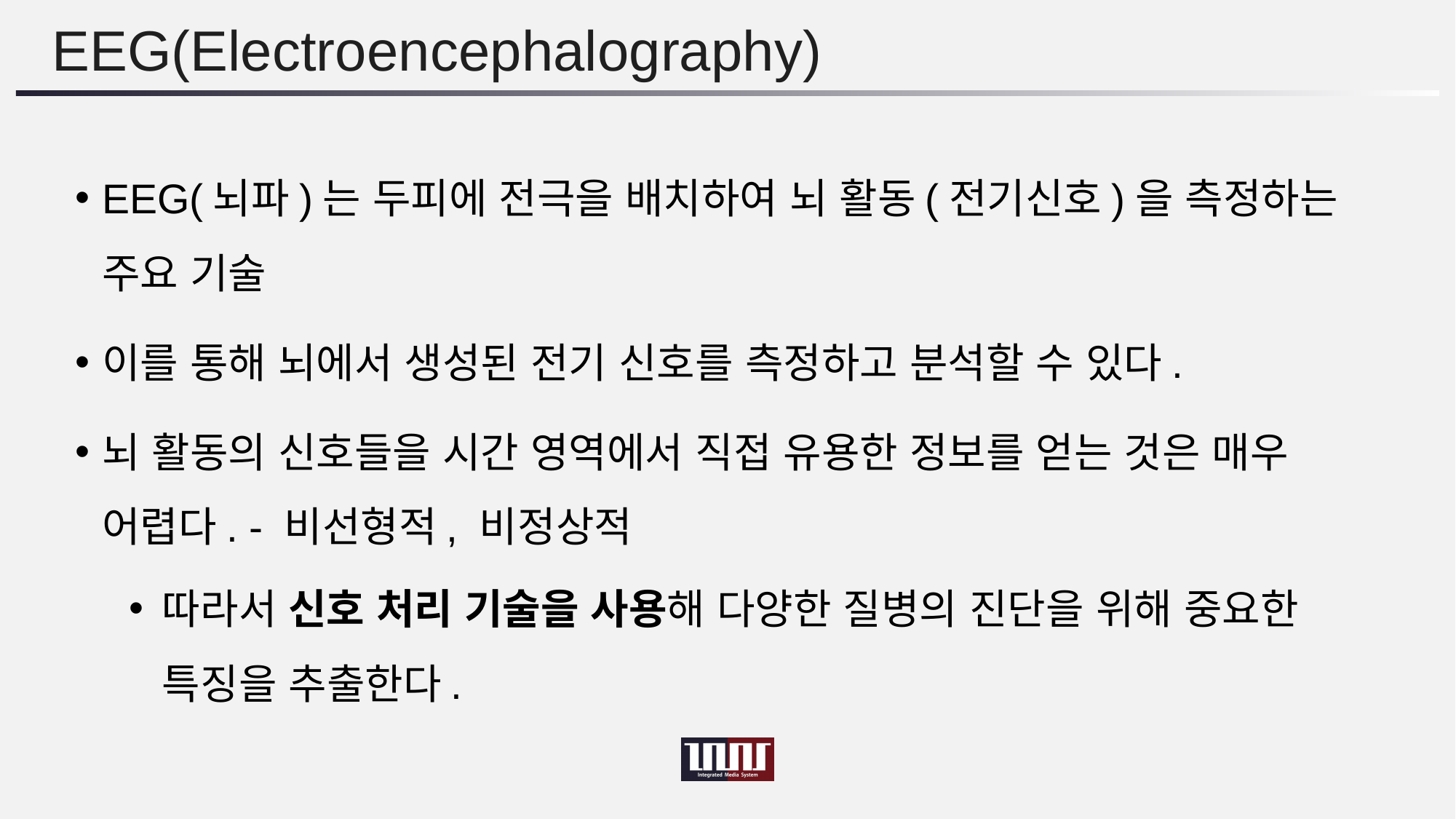

# EEG(Electroencephalography)
EEG(뇌파)는 두피에 전극을 배치하여 뇌 활동(전기신호)을 측정하는 주요 기술
이를 통해 뇌에서 생성된 전기 신호를 측정하고 분석할 수 있다.
뇌 활동의 신호들을 시간 영역에서 직접 유용한 정보를 얻는 것은 매우 어렵다. - 비선형적, 비정상적
따라서 신호 처리 기술을 사용해 다양한 질병의 진단을 위해 중요한 특징을 추출한다.